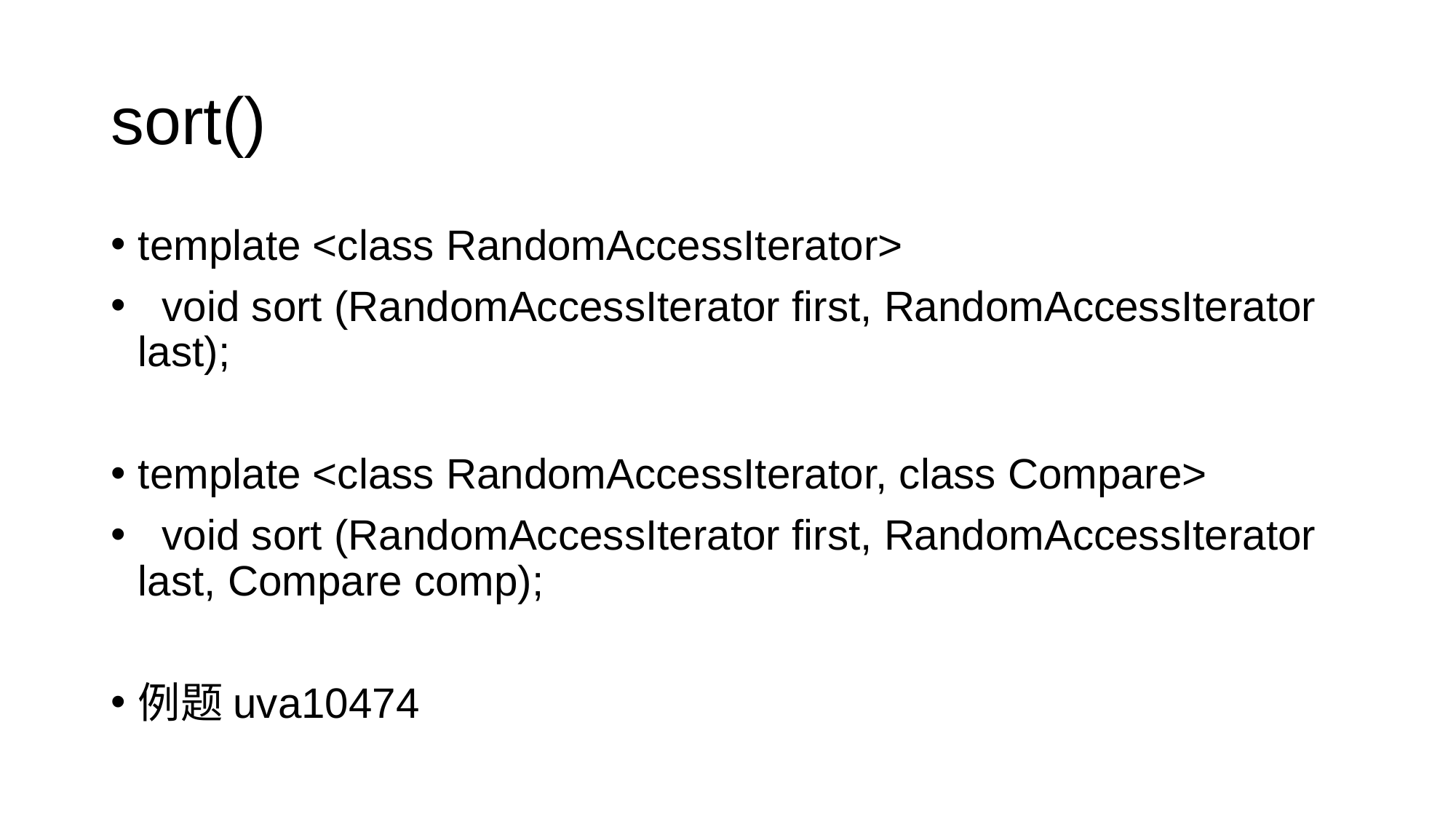

# sort()
template <class RandomAccessIterator>
  void sort (RandomAccessIterator first, RandomAccessIterator last);

template <class RandomAccessIterator, class Compare>
  void sort (RandomAccessIterator first, RandomAccessIterator last, Compare comp);

例题uva10474